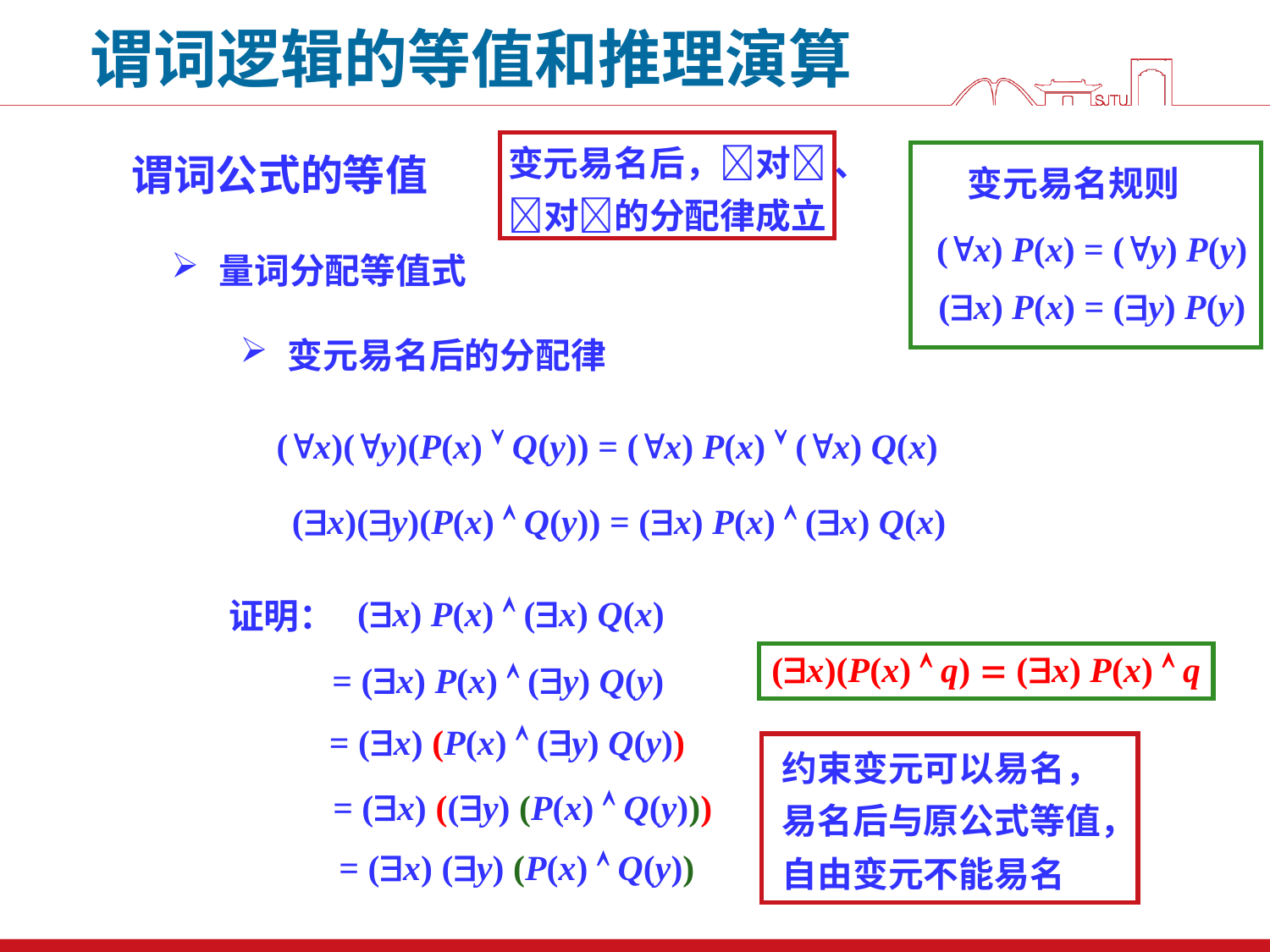

谓词逻辑的等值和推理演算
变元易名后，∀对∨ 、∃对∧的分配律成立

谓词公式的等值

变元易名规则
(∀x) P(x) = (∀y) P(y)
量词分配等值式
(∃x) P(x) = (∃y) P(y)
变元易名后的分配律
(∀x)(∀y)(P(x) ∨ Q(y)) = (∀x) P(x) ∨ (∀x) Q(x)
(∃x)(∃y)(P(x) ∧ Q(y)) = (∃x) P(x) ∧ (∃x) Q(x)
(∃x) P(x) ∧ (∃x) Q(x)
证明：
= (∃x) P(x) ∧ (∃y) Q(y)
(∃x)(P(x) ∧ q) = (∃x) P(x) ∧ q

= (∃x) (P(x) ∧ (∃y) Q(y))
约束变元可以易名，易名后与原公式等值，自由变元不能易名

= (∃x) ((∃y) (P(x) ∧ Q(y)))
= (∃x) (∃y) (P(x) ∧ Q(y))